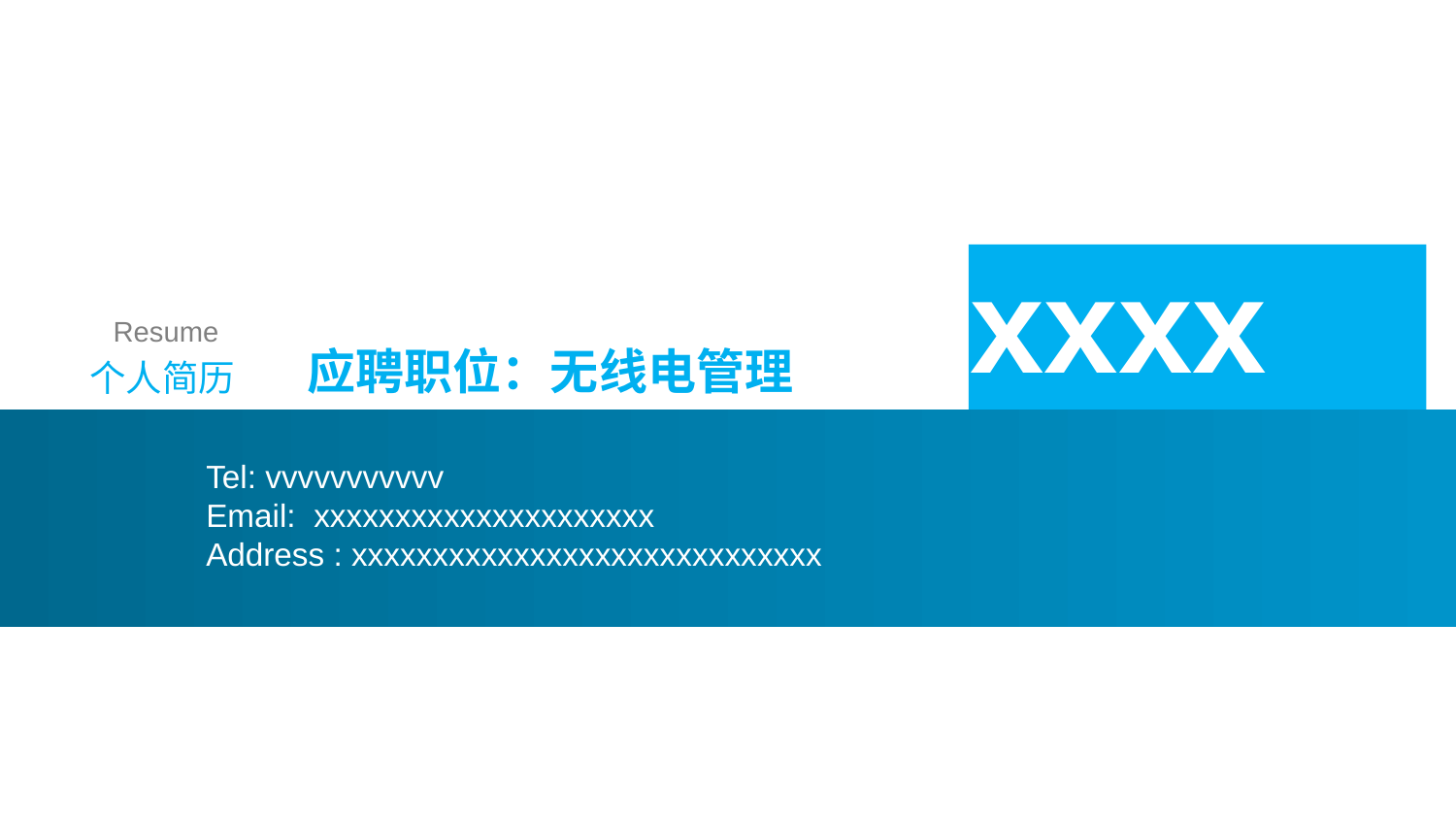

xxxx

Resume
应聘职位：无线电管理
个人简历

Tel: vvvvvvvvvvv
Email:  xxxxxxxxxxxxxxxxxxxxx
Address : xxxxxxxxxxxxxxxxxxxxxxxxxxxxx